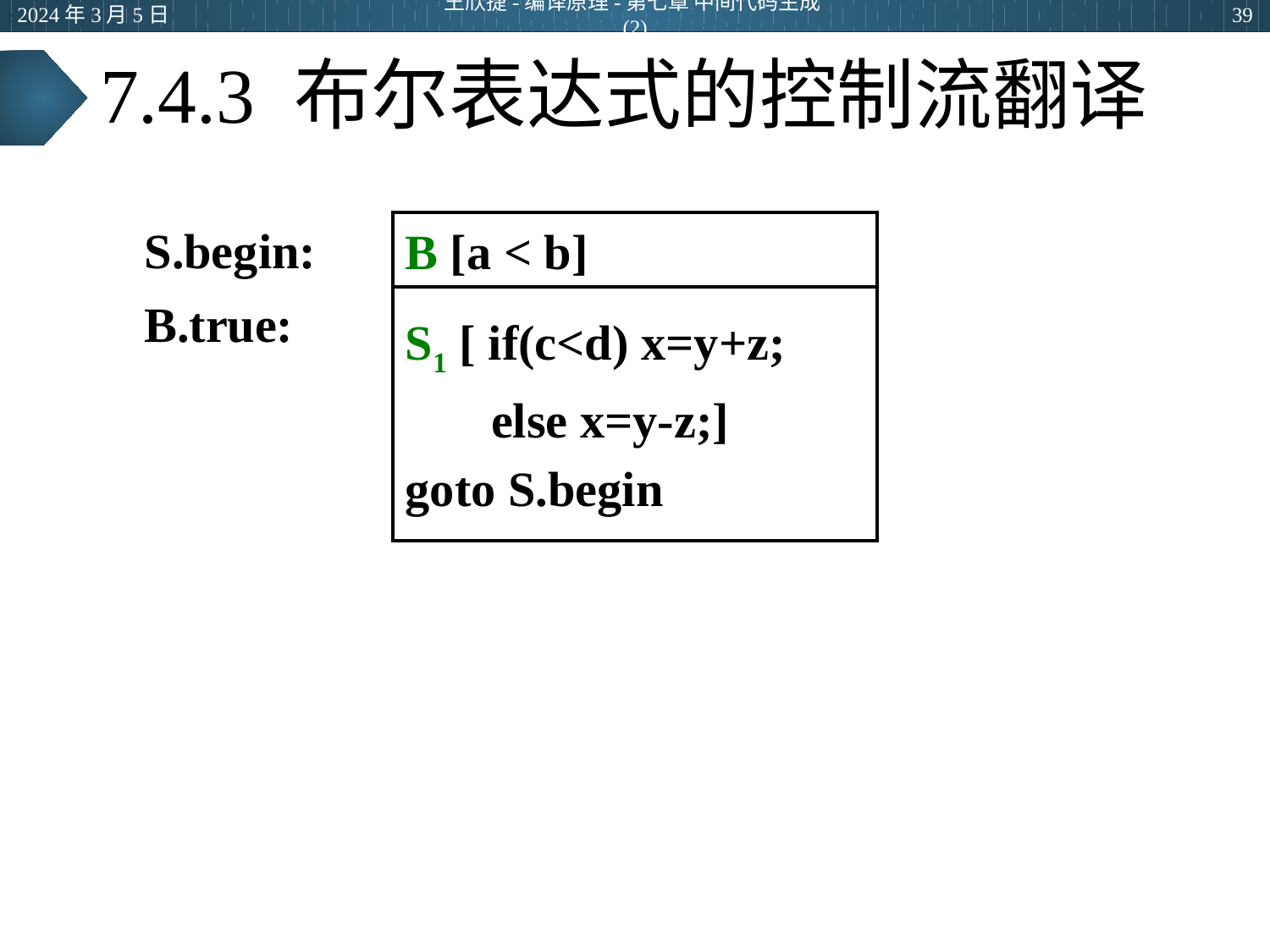

2024年3月5日
王欣捷-编译原理-第七章 中间代码生成(2)
39
# 7.4.3 布尔表达式的控制流翻译
S.begin:
B [a < b]
B.true:
S1 [ if(c<d) x=y+z;
       else x=y-z;]
goto S.begin